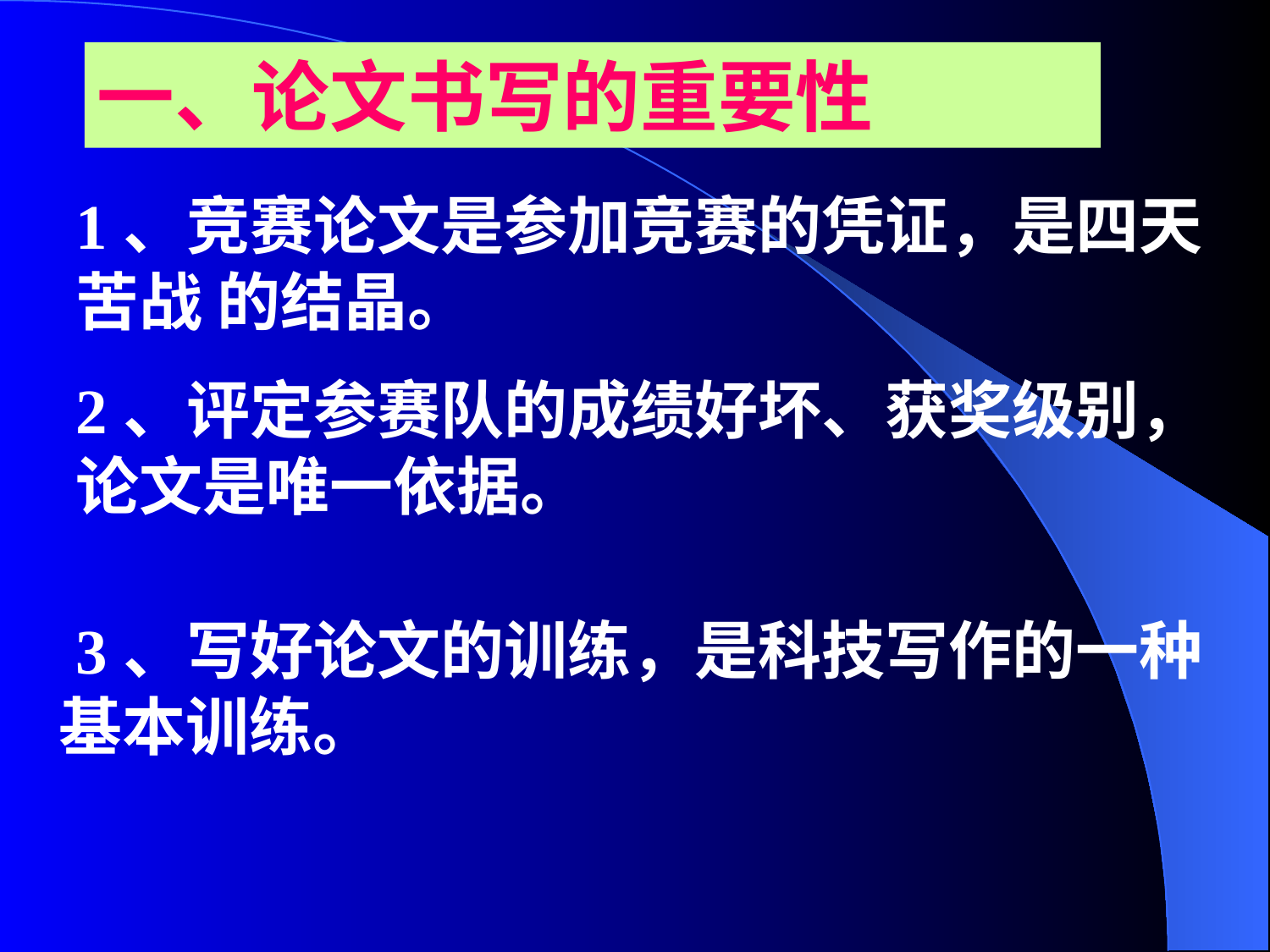

一、论文书写的重要性
1、竞赛论文是参加竞赛的凭证，是四天苦战 的结晶。
2、评定参赛队的成绩好坏、获奖级别，论文是唯一依据。
  3、写好论文的训练，是科技写作的一种   基本训练。